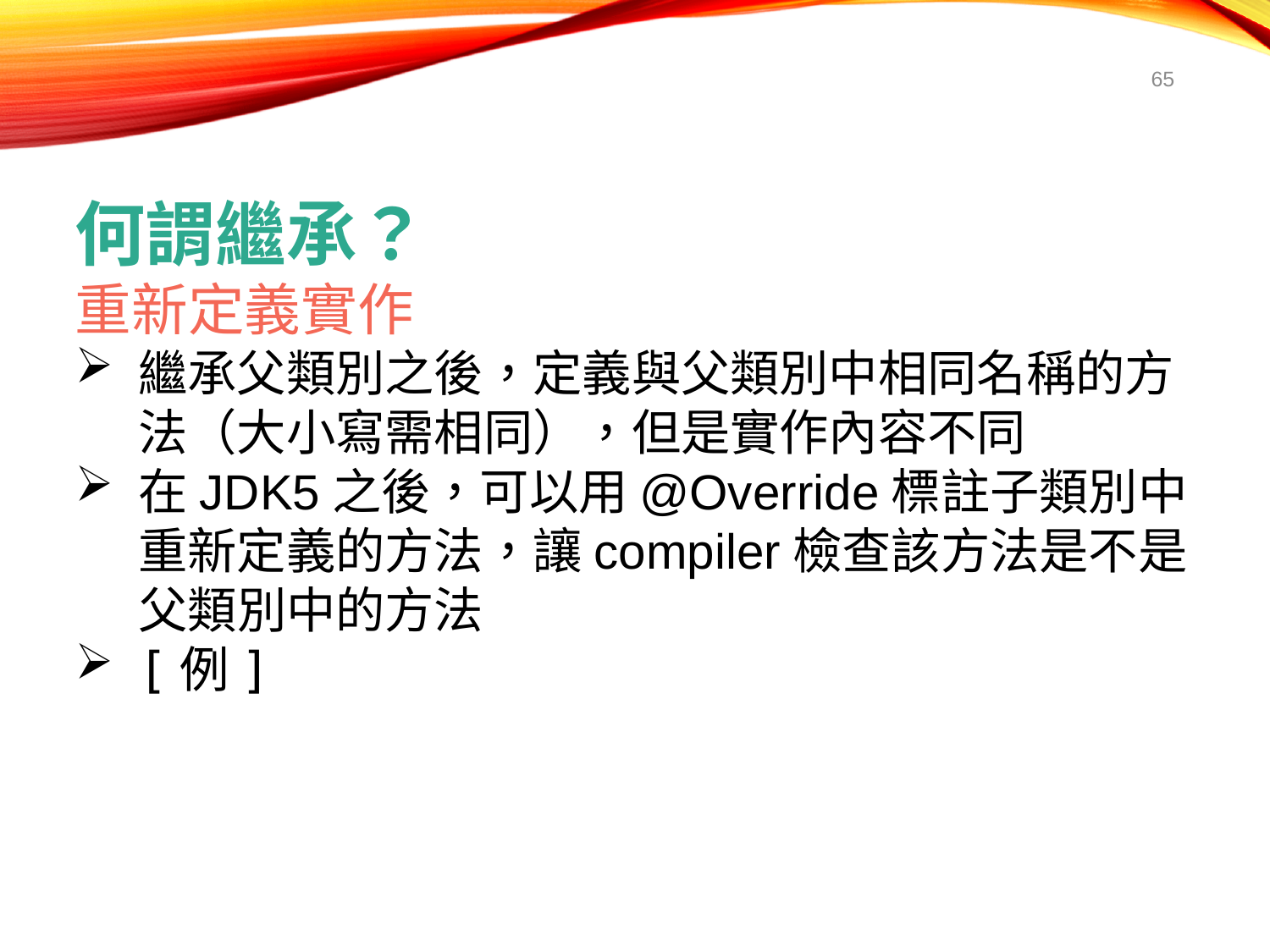

65
何謂繼承？
重新定義實作
繼承父類別之後，定義與父類別中相同名稱的方法（大小寫需相同），但是實作內容不同
在JDK5之後，可以用@Override標註子類別中重新定義的方法，讓compiler檢查該方法是不是父類別中的方法
[例]